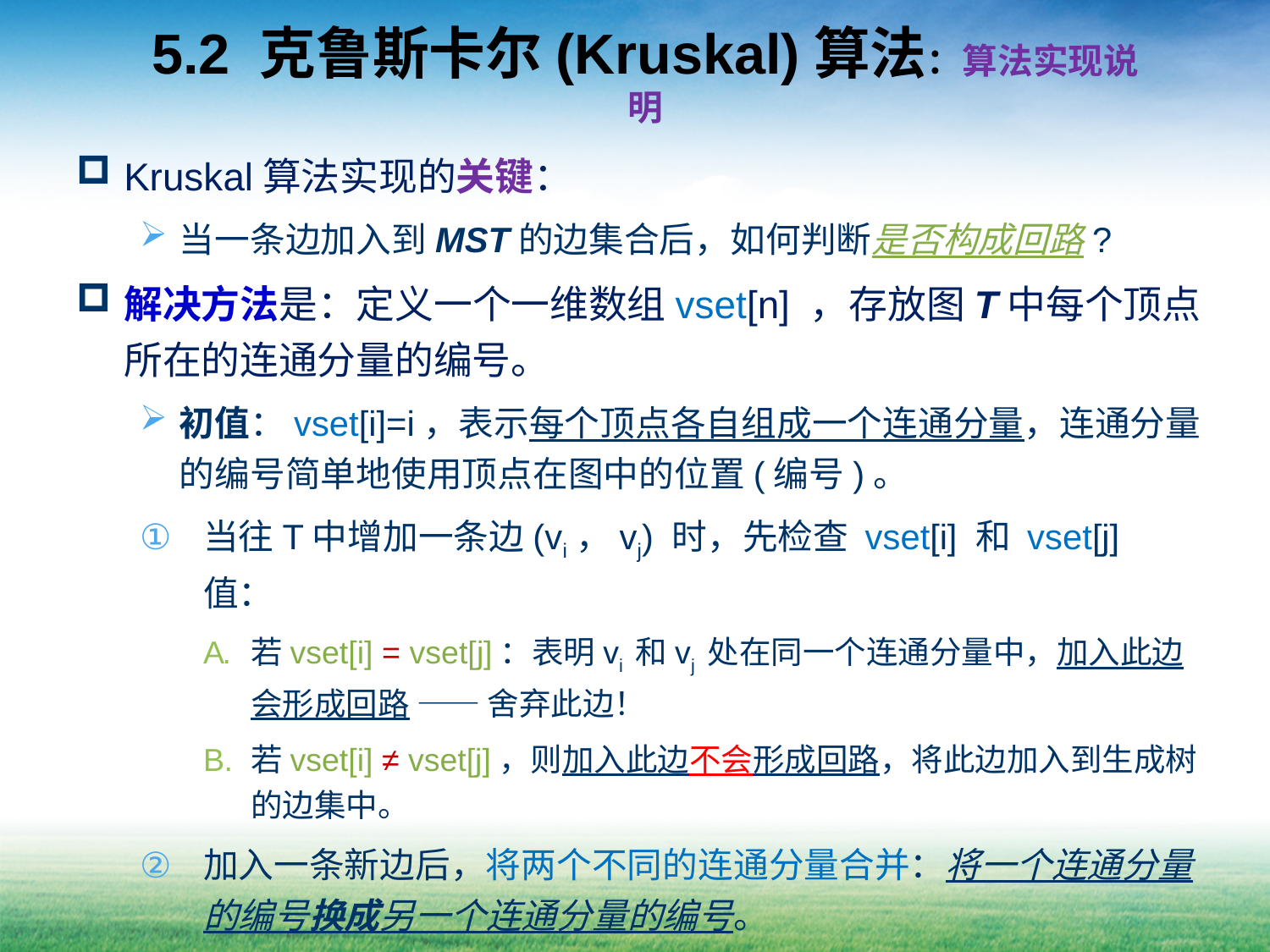

# 5.2 克鲁斯卡尔(Kruskal)算法：算法实现说明
Kruskal算法实现的关键：
当一条边加入到MST的边集合后，如何判断是否构成回路?
解决方法是：定义一个一维数组vset[n] ，存放图T中每个顶点所在的连通分量的编号。
初值：vset[i]=i，表示每个顶点各自组成一个连通分量，连通分量的编号简单地使用顶点在图中的位置(编号)。
当往T中增加一条边(vi，vj) 时，先检查 vset[i] 和 vset[j] 值：
若vset[i] = vset[j]：表明vi 和vj 处在同一个连通分量中，加入此边会形成回路 —— 舍弃此边！
若vset[i] ≠ vset[j]，则加入此边不会形成回路，将此边加入到生成树的边集中。
加入一条新边后，将两个不同的连通分量合并：将一个连通分量的编号换成另一个连通分量的编号。